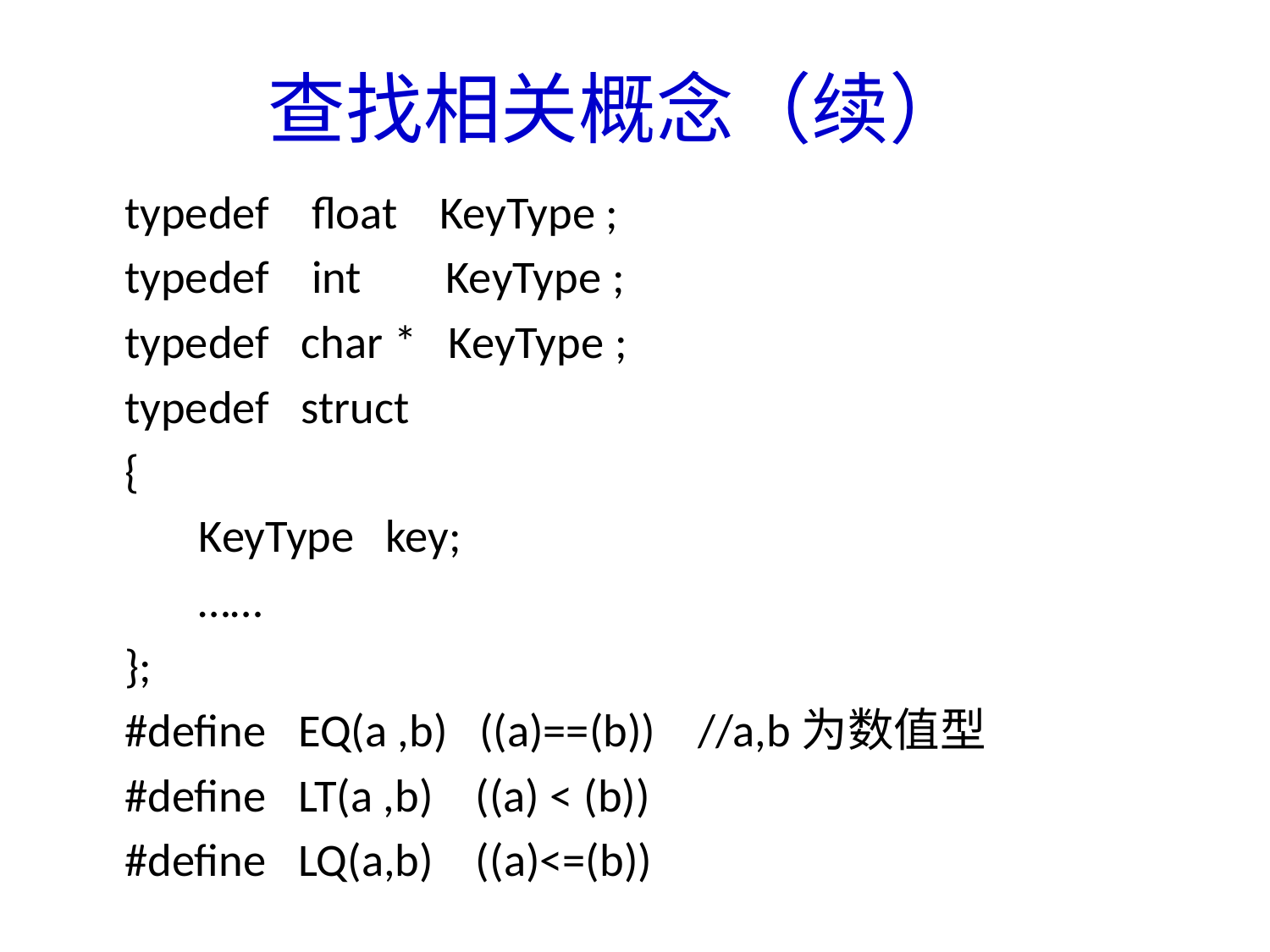

# 查找相关概念（续）
typedef    float    KeyType ;
typedef    int        KeyType ;
typedef   char *   KeyType ;
typedef   struct
{
	   KeyType   key;
	   ……
};
#define   EQ(a ,b)   ((a)==(b))    //a,b为数值型
#define   LT(a ,b)    ((a) < (b))
#define   LQ(a,b)    ((a)<=(b))